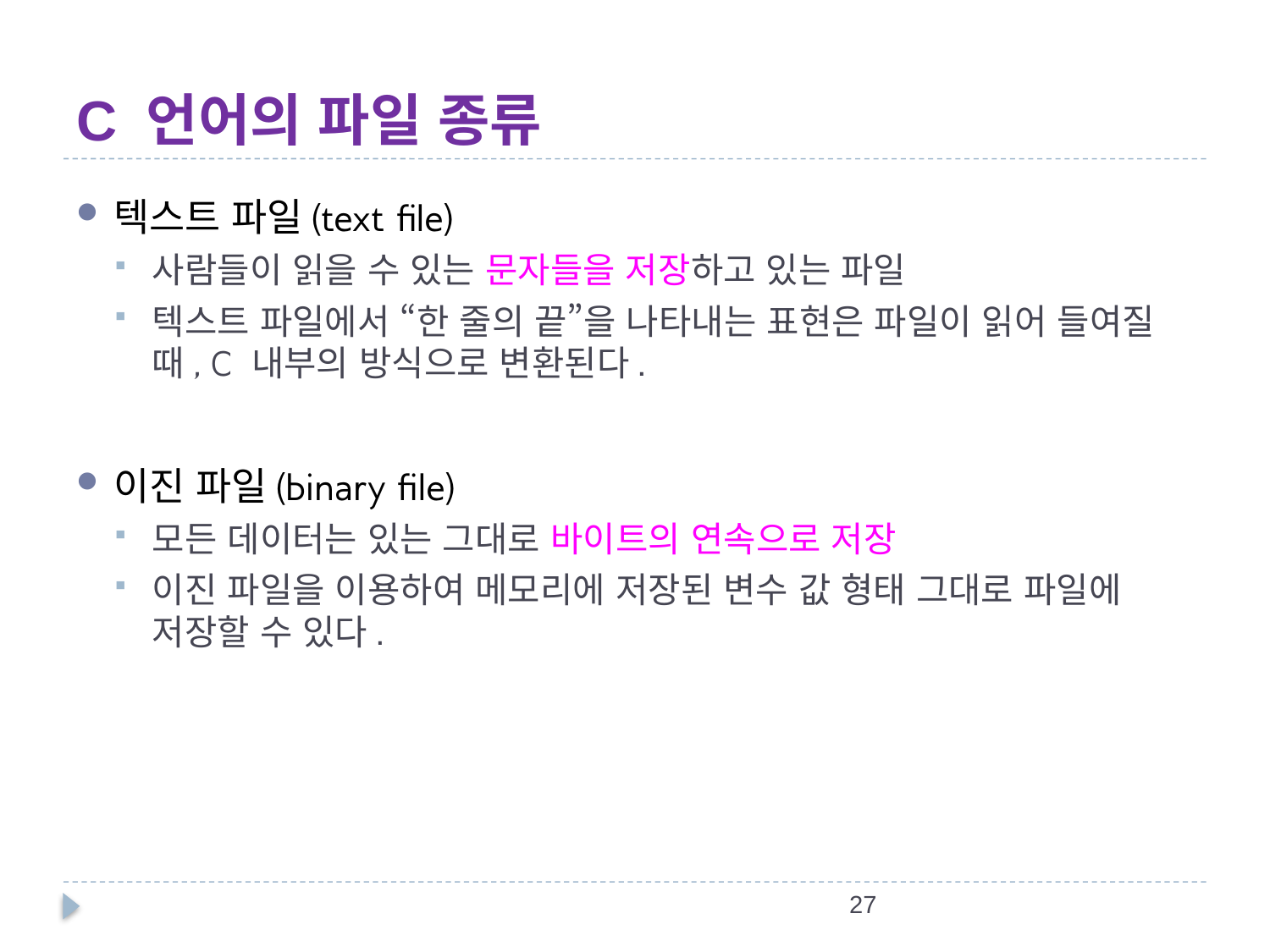

# C 언어의 파일 종류
텍스트 파일(text file)
사람들이 읽을 수 있는 문자들을 저장하고 있는 파일
텍스트 파일에서 “한 줄의 끝”을 나타내는 표현은 파일이 읽어 들여질 때, C 내부의 방식으로 변환된다.

이진 파일(binary file)
모든 데이터는 있는 그대로 바이트의 연속으로 저장
이진 파일을 이용하여 메모리에 저장된 변수 값 형태 그대로 파일에 저장할 수 있다.

27